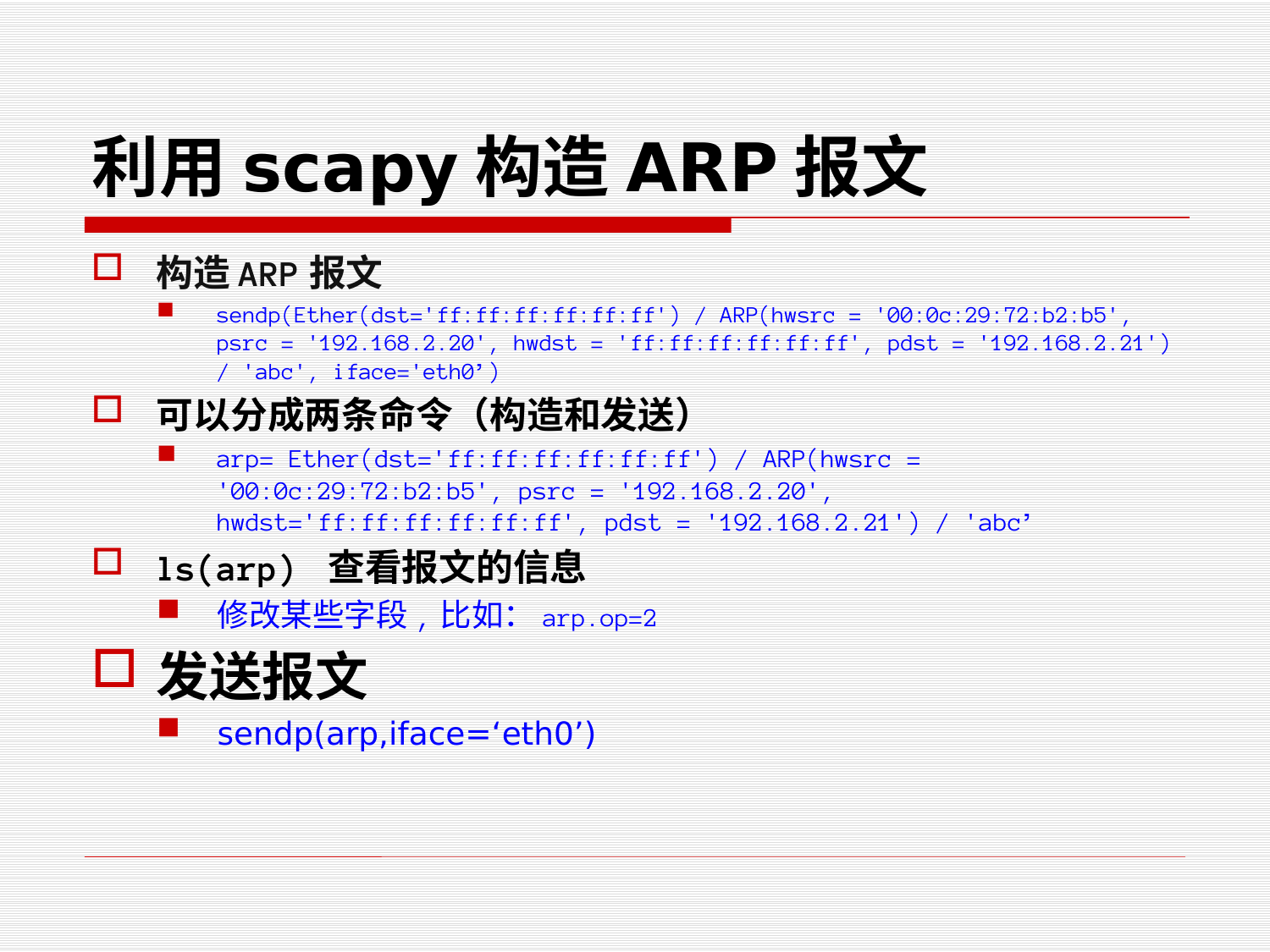

# 利用scapy构造ARP报文
构造ARP报文
sendp(Ether(dst='ff:ff:ff:ff:ff:ff') / ARP(hwsrc = '00:0c:29:72:b2:b5', psrc = '192.168.2.20', hwdst = 'ff:ff:ff:ff:ff:ff', pdst = '192.168.2.21') / 'abc', iface='eth0’)
可以分成两条命令（构造和发送）
arp= Ether(dst='ff:ff:ff:ff:ff:ff') / ARP(hwsrc = '00:0c:29:72:b2:b5', psrc = '192.168.2.20', hwdst='ff:ff:ff:ff:ff:ff', pdst = '192.168.2.21') / 'abc’
ls(arp) 查看报文的信息
修改某些字段,比如：arp.op=2
发送报文
sendp(arp,iface=‘eth0’)

24